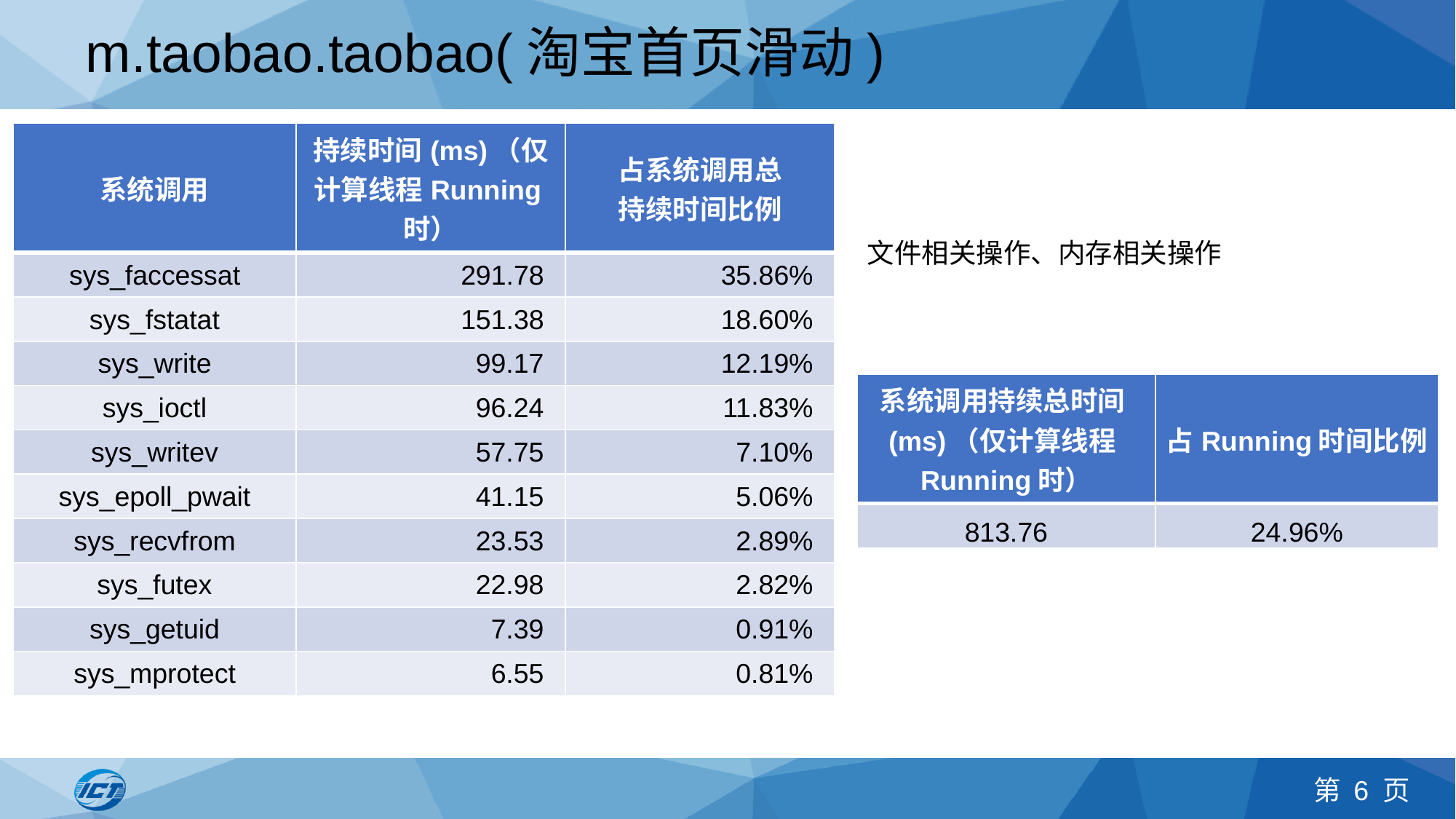

# m.taobao.taobao(淘宝首页滑动)
| 系统调用 | 持续时间(ms)（仅计算线程Running时） | 占系统调用总 持续时间比例 |
| --- | --- | --- |
| sys\_faccessat | 291.78 | 35.86% |
| sys\_fstatat | 151.38 | 18.60% |
| sys\_write | 99.17 | 12.19% |
| sys\_ioctl | 96.24 | 11.83% |
| sys\_writev | 57.75 | 7.10% |
| sys\_epoll\_pwait | 41.15 | 5.06% |
| sys\_recvfrom | 23.53 | 2.89% |
| sys\_futex | 22.98 | 2.82% |
| sys\_getuid | 7.39 | 0.91% |
| sys\_mprotect | 6.55 | 0.81% |
文件相关操作、内存相关操作
| 系统调用持续总时间(ms)（仅计算线程Running时） | 占Running时间比例 |
| --- | --- |
| 813.76 | 24.96% |
第 6 页